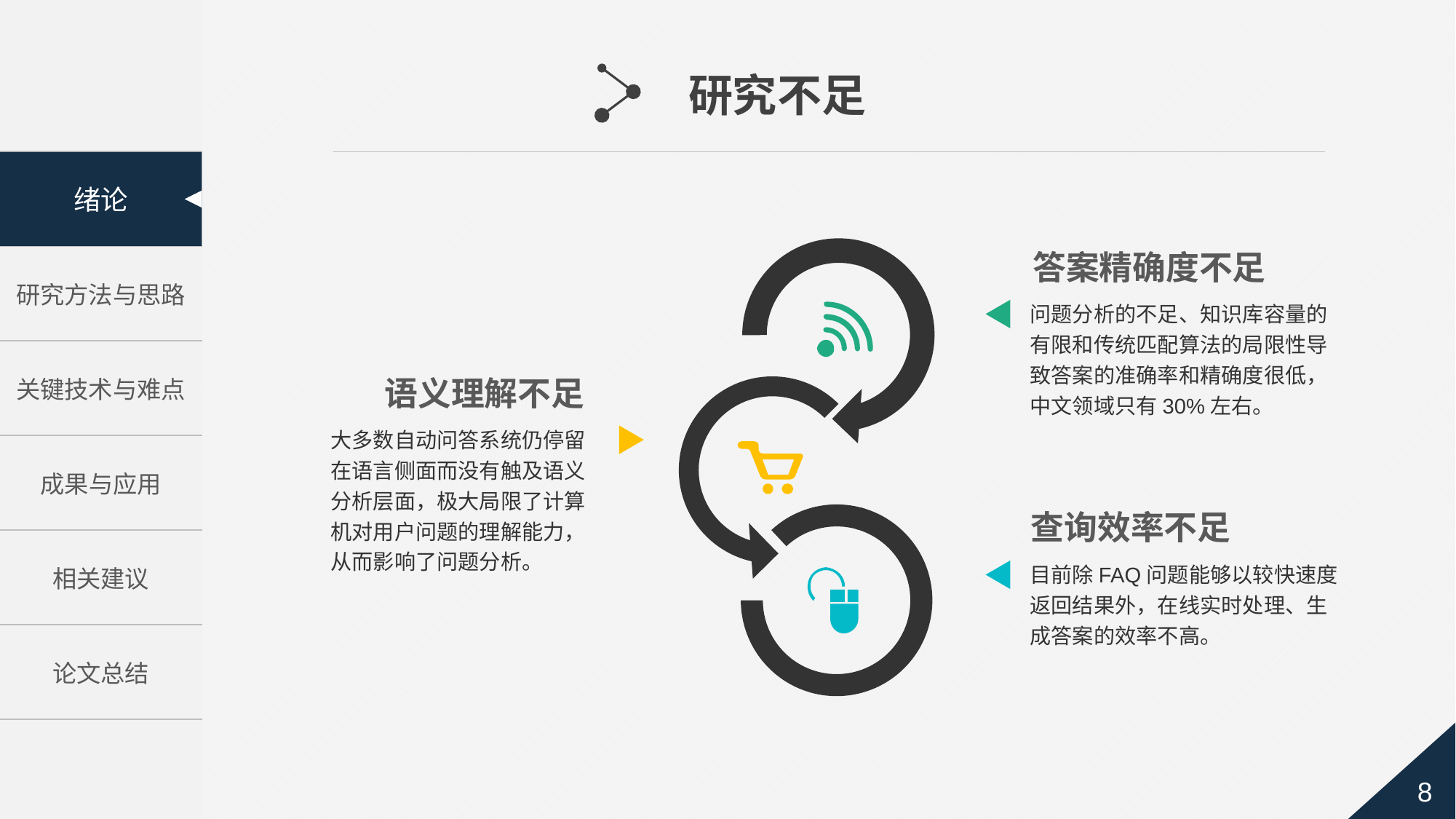

研究不足
答案精确度不足

问题分析的不足、知识库容量的有限和传统匹配算法的局限性导致答案的准确率和精确度很低，中文领域只有30%左右。

语义理解不足
大多数自动问答系统仍停留在语言侧面而没有触及语义分析层面，极大局限了计算机对用户问题的理解能力，从而影响了问题分析。

查询效率不足

目前除FAQ问题能够以较快速度返回结果外，在线实时处理、生成答案的效率不高。